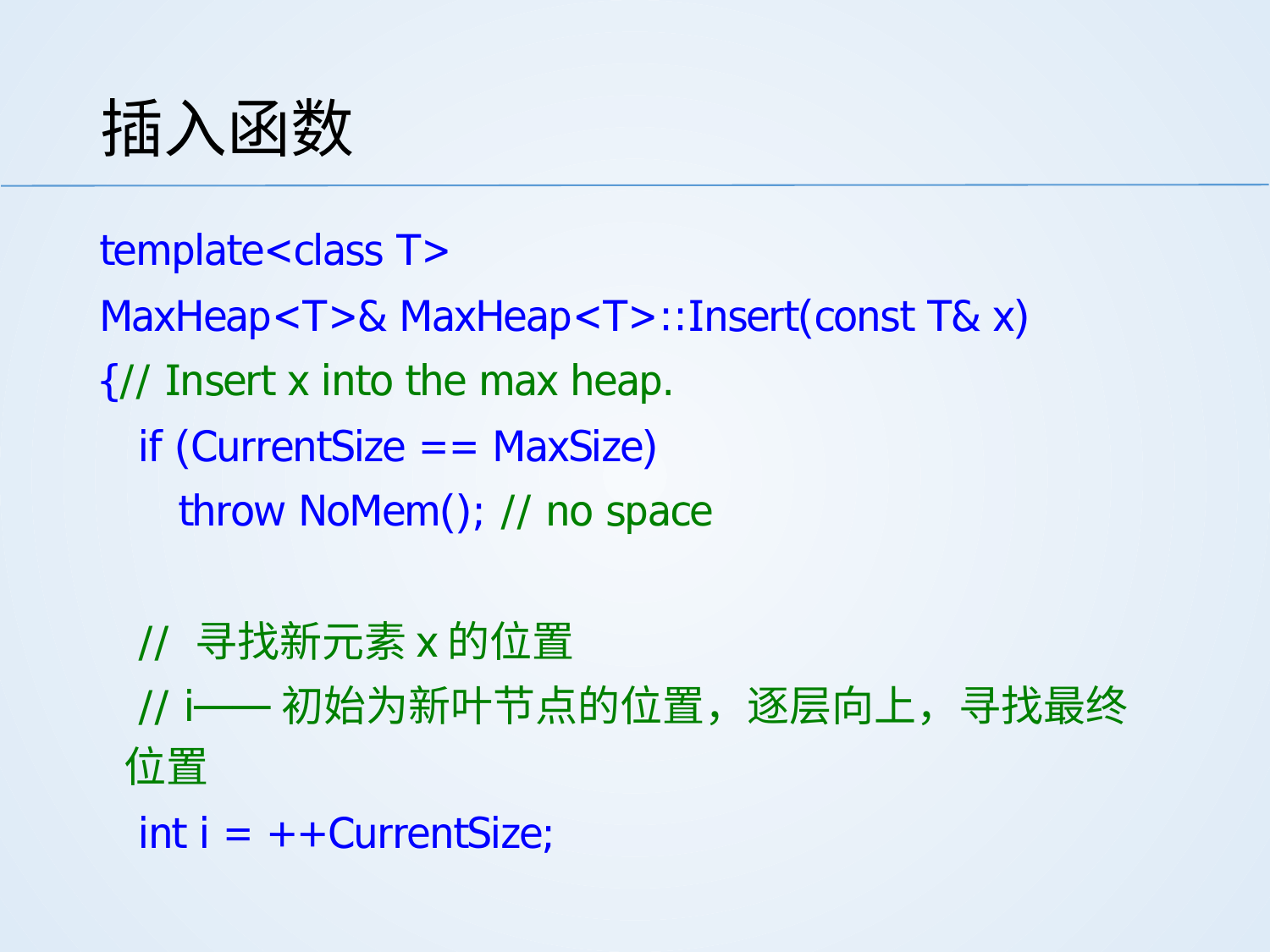

# 插入函数
template<class T>
MaxHeap<T>& MaxHeap<T>::Insert(const T& x)
{// Insert x into the max heap.
   if (CurrentSize == MaxSize)
      throw NoMem(); // no space

   // 寻找新元素x的位置
   // i——初始为新叶节点的位置，逐层向上，寻找最终位置
   int i = ++CurrentSize;